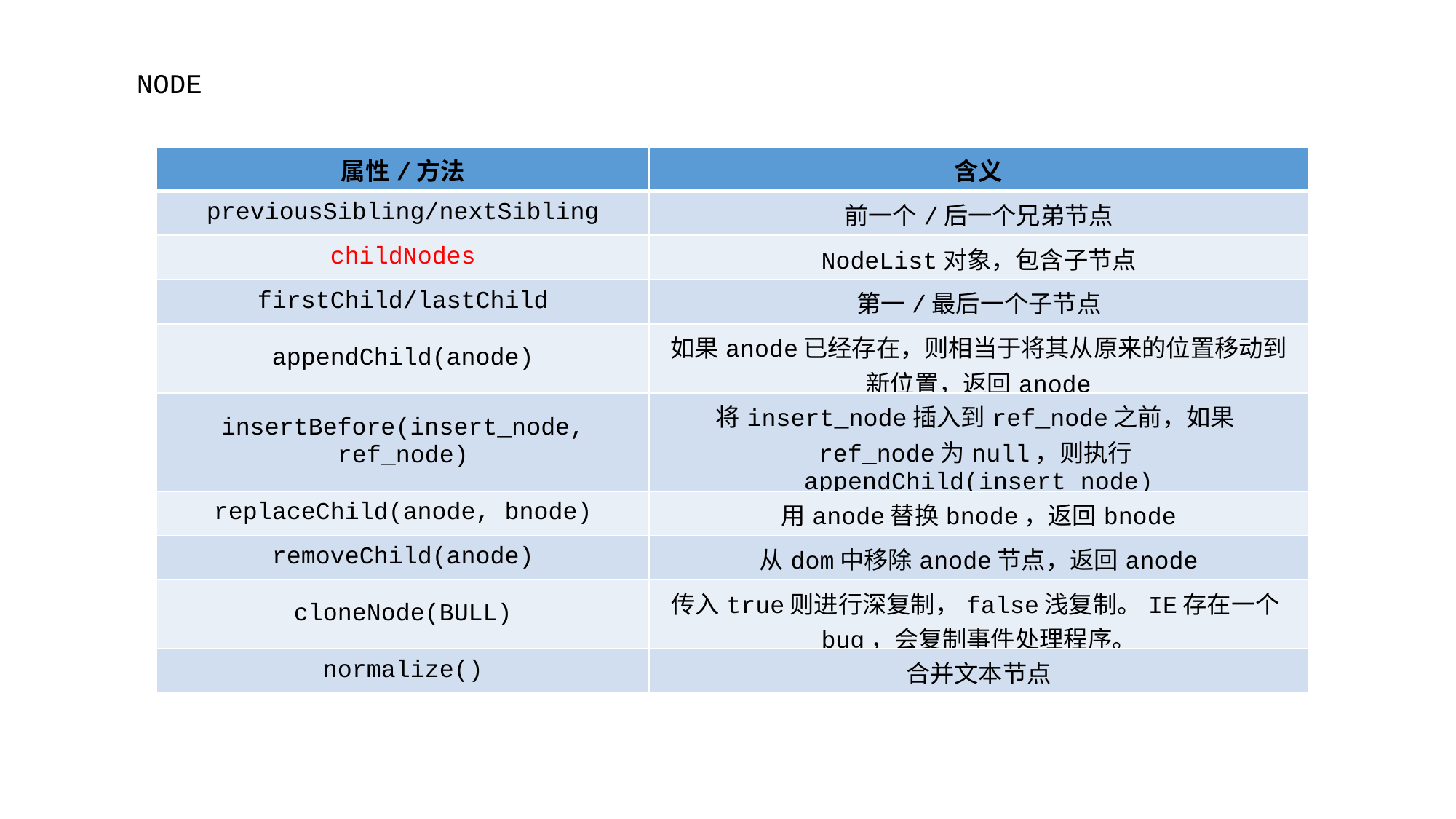

NODE
| 属性/方法 | 含义 |
| --- | --- |
| previousSibling/nextSibling | 前一个/后一个兄弟节点 |
| childNodes | NodeList对象，包含子节点 |
| firstChild/lastChild | 第一/最后一个子节点 |
| appendChild(anode) | 如果anode已经存在，则相当于将其从原来的位置移动到新位置，返回anode |
| insertBefore(insert\_node, ref\_node) | 将insert\_node插入到ref\_node之前，如果ref\_node为null，则执行appendChild(insert\_node) |
| replaceChild(anode, bnode) | 用anode替换bnode，返回bnode |
| removeChild(anode) | 从dom中移除anode节点，返回anode |
| cloneNode(BULL) | 传入true则进行深复制，false浅复制。IE存在一个bug，会复制事件处理程序。 |
| normalize() | 合并文本节点 |